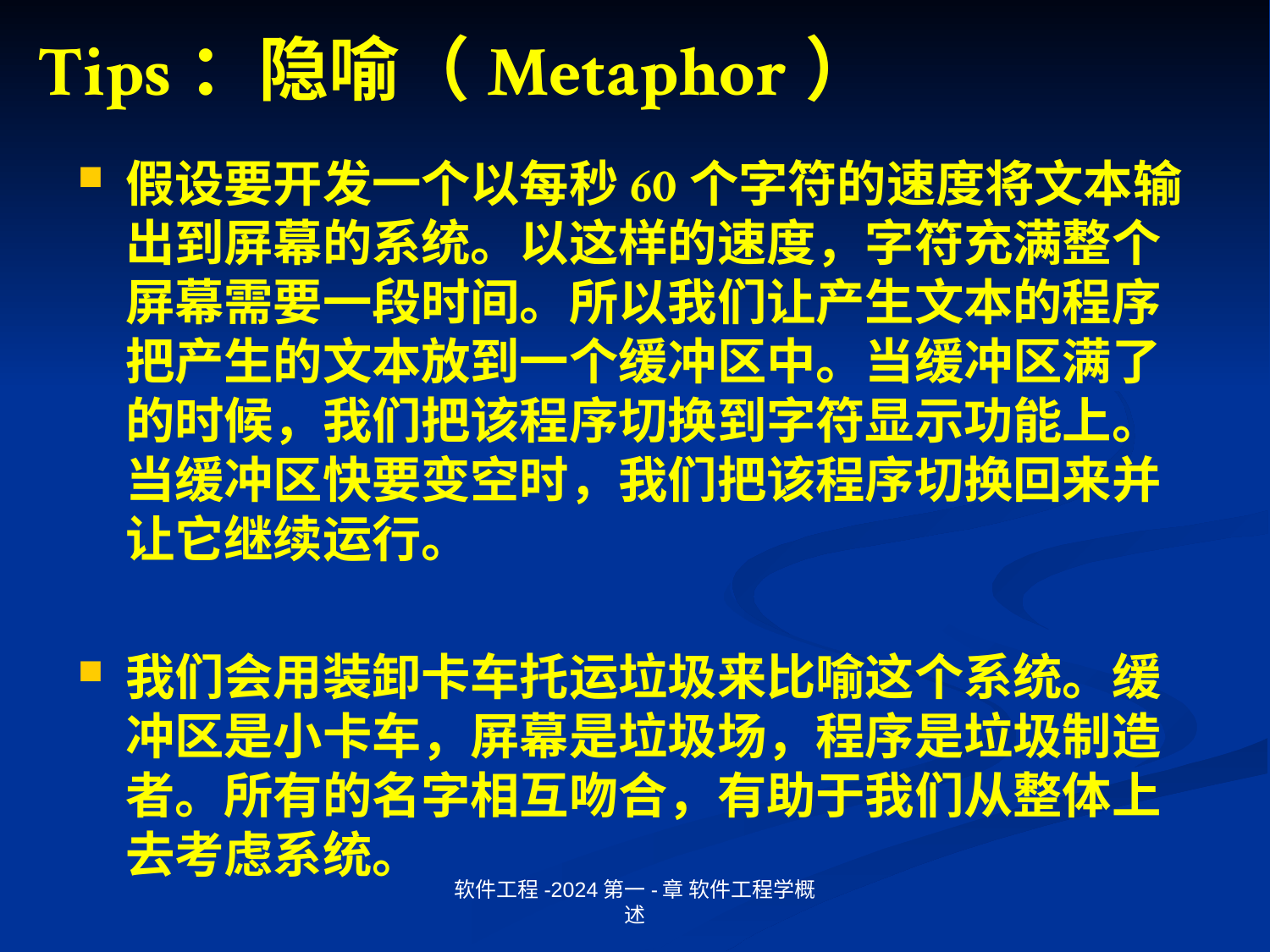

Tips：隐喻（Metaphor）
假设要开发一个以每秒60个字符的速度将文本输出到屏幕的系统。以这样的速度，字符充满整个屏幕需要一段时间。所以我们让产生文本的程序把产生的文本放到一个缓冲区中。当缓冲区满了的时候，我们把该程序切换到字符显示功能上。当缓冲区快要变空时，我们把该程序切换回来并让它继续运行。

我们会用装卸卡车托运垃圾来比喻这个系统。缓冲区是小卡车，屏幕是垃圾场，程序是垃圾制造者。所有的名字相互吻合，有助于我们从整体上去考虑系统。

软件工程-2024第一-章 软件工程学概述
157